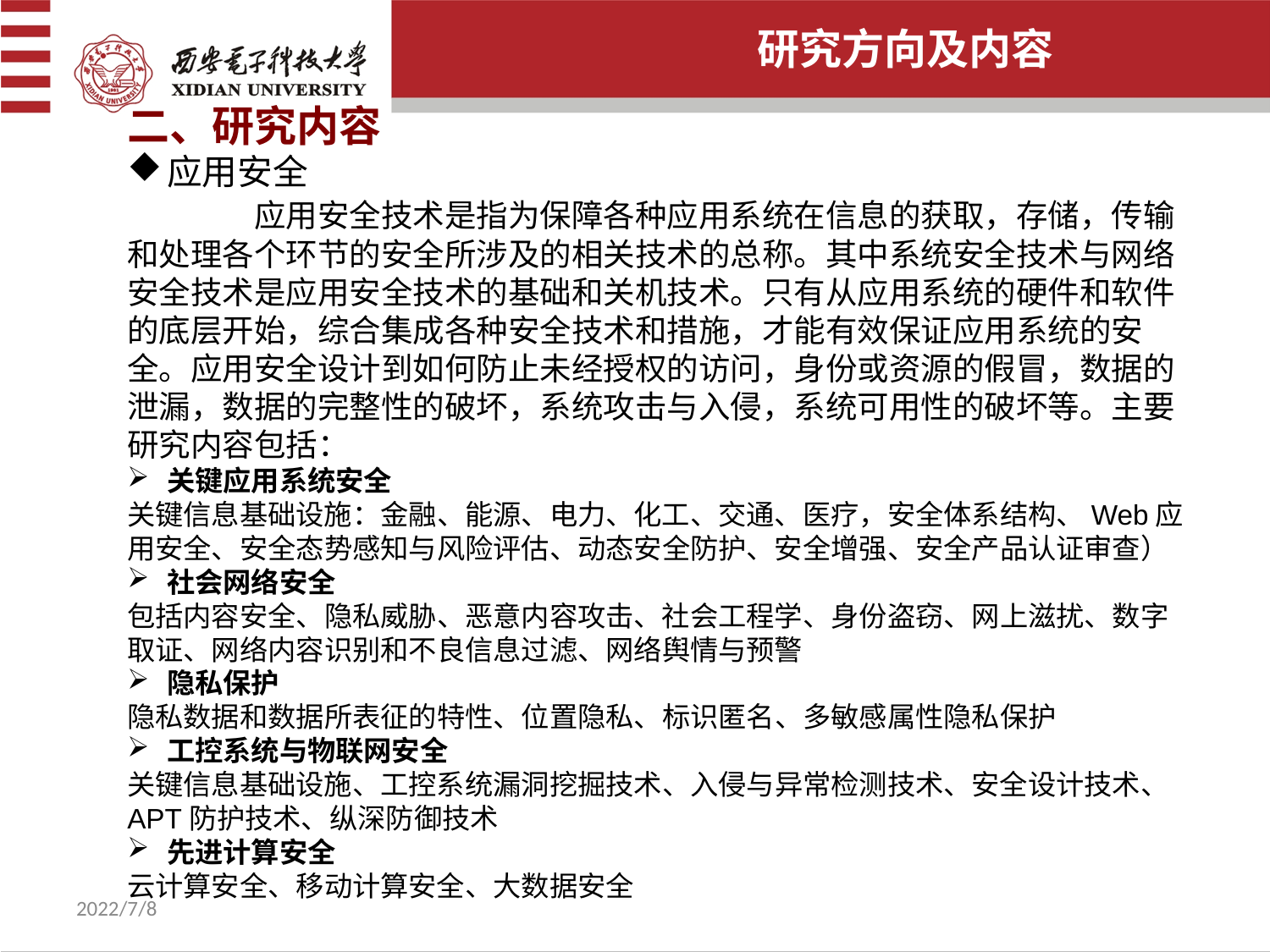

研究方向及内容
二、研究内容
应用安全
	应用安全技术是指为保障各种应用系统在信息的获取，存储，传输和处理各个环节的安全所涉及的相关技术的总称。其中系统安全技术与网络安全技术是应用安全技术的基础和关机技术。只有从应用系统的硬件和软件的底层开始，综合集成各种安全技术和措施，才能有效保证应用系统的安全。应用安全设计到如何防止未经授权的访问，身份或资源的假冒，数据的泄漏，数据的完整性的破坏，系统攻击与入侵，系统可用性的破坏等。主要研究内容包括：
关键应用系统安全
关键信息基础设施：金融、能源、电力、化工、交通、医疗，安全体系结构、Web应用安全、安全态势感知与风险评估、动态安全防护、安全增强、安全产品认证审查）
社会网络安全
包括内容安全、隐私威胁、恶意内容攻击、社会工程学、身份盗窃、网上滋扰、数字取证、网络内容识别和不良信息过滤、网络舆情与预警
隐私保护
隐私数据和数据所表征的特性、位置隐私、标识匿名、多敏感属性隐私保护
工控系统与物联网安全
关键信息基础设施、工控系统漏洞挖掘技术、入侵与异常检测技术、安全设计技术、APT防护技术、纵深防御技术
先进计算安全
云计算安全、移动计算安全、大数据安全
2022/7/8